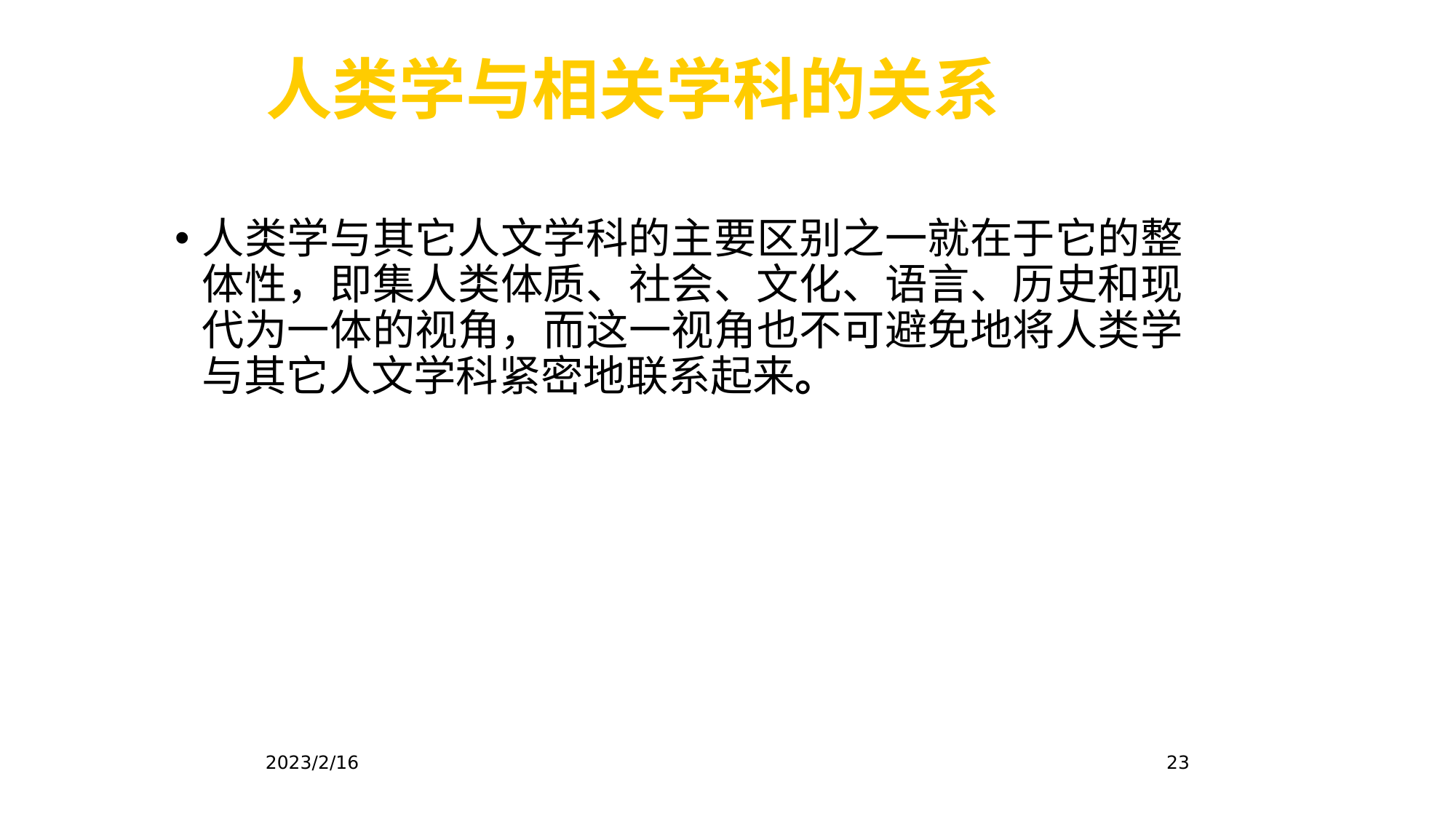

人类学与相关学科的关系
人类学与其它人文学科的主要区别之一就在于它的整体性，即集人类体质、社会、文化、语言、历史和现代为一体的视角，而这一视角也不可避免地将人类学与其它人文学科紧密地联系起来。

2023/2/16
23